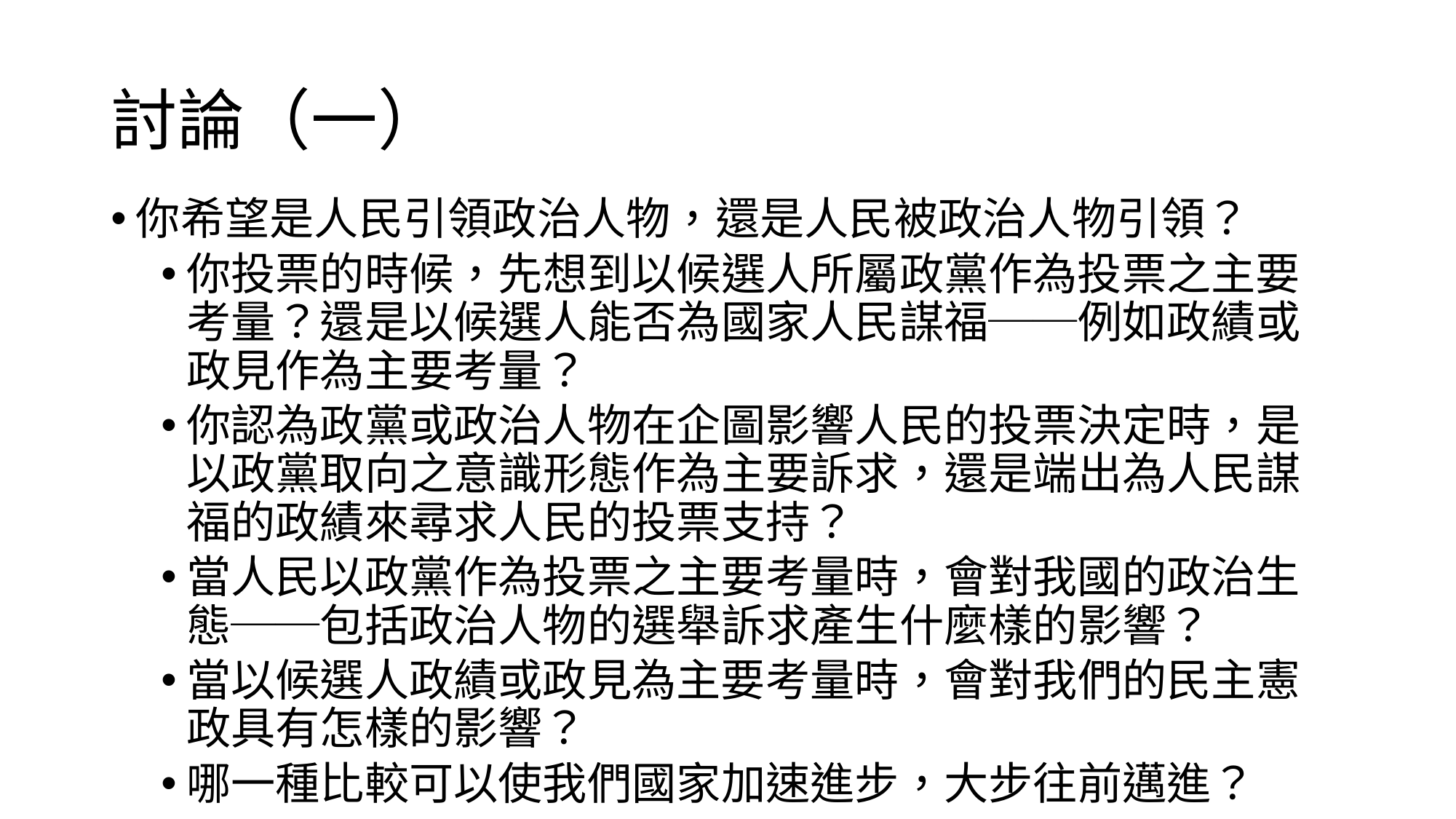

# 討論（一）
你希望是人民引領政治人物，還是人民被政治人物引領？
你投票的時候，先想到以候選人所屬政黨作為投票之主要考量？還是以候選人能否為國家人民謀福──例如政績或政見作為主要考量？
你認為政黨或政治人物在企圖影響人民的投票決定時，是以政黨取向之意識形態作為主要訴求，還是端出為人民謀福的政績來尋求人民的投票支持？
當人民以政黨作為投票之主要考量時，會對我國的政治生態──包括政治人物的選舉訴求產生什麼樣的影響？
當以候選人政績或政見為主要考量時，會對我們的民主憲政具有怎樣的影響？
哪一種比較可以使我們國家加速進步，大步往前邁進？